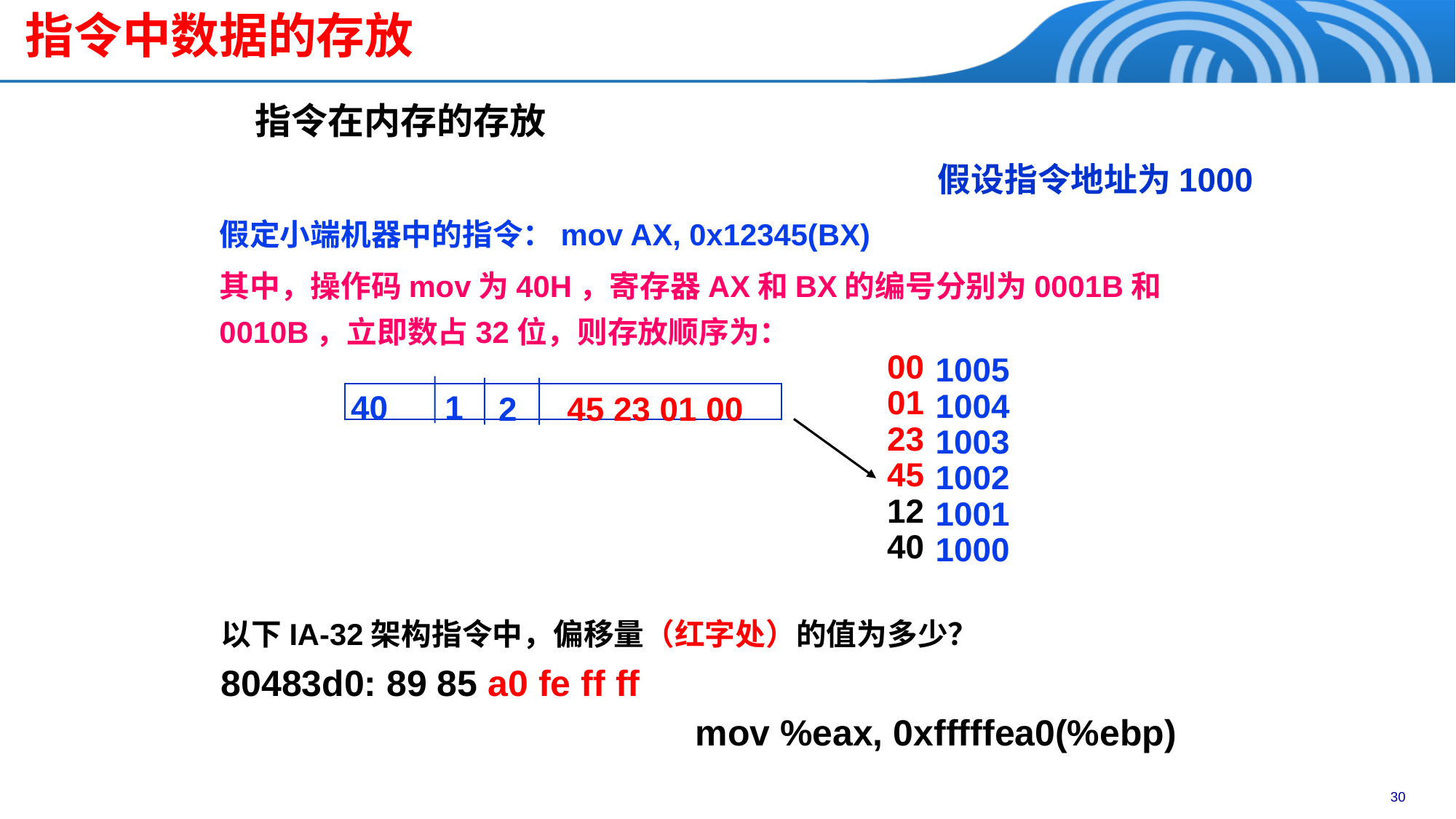

指令中数据的存放
指令在内存的存放
假设指令地址为1000
假定小端机器中的指令：mov AX, 0x12345(BX)
其中，操作码mov为40H，寄存器AX和BX的编号分别为0001B和0010B，立即数占32位，则存放顺序为：

1005
1004
1003
1002
1001
1000
00
01
23
45
12
40

40
1

45 23 01 00
2

以下IA-32架构指令中，偏移量（红字处）的值为多少？
80483d0: 89 85 a0 fe ff ff
mov %eax, 0xfffffea0(%ebp)